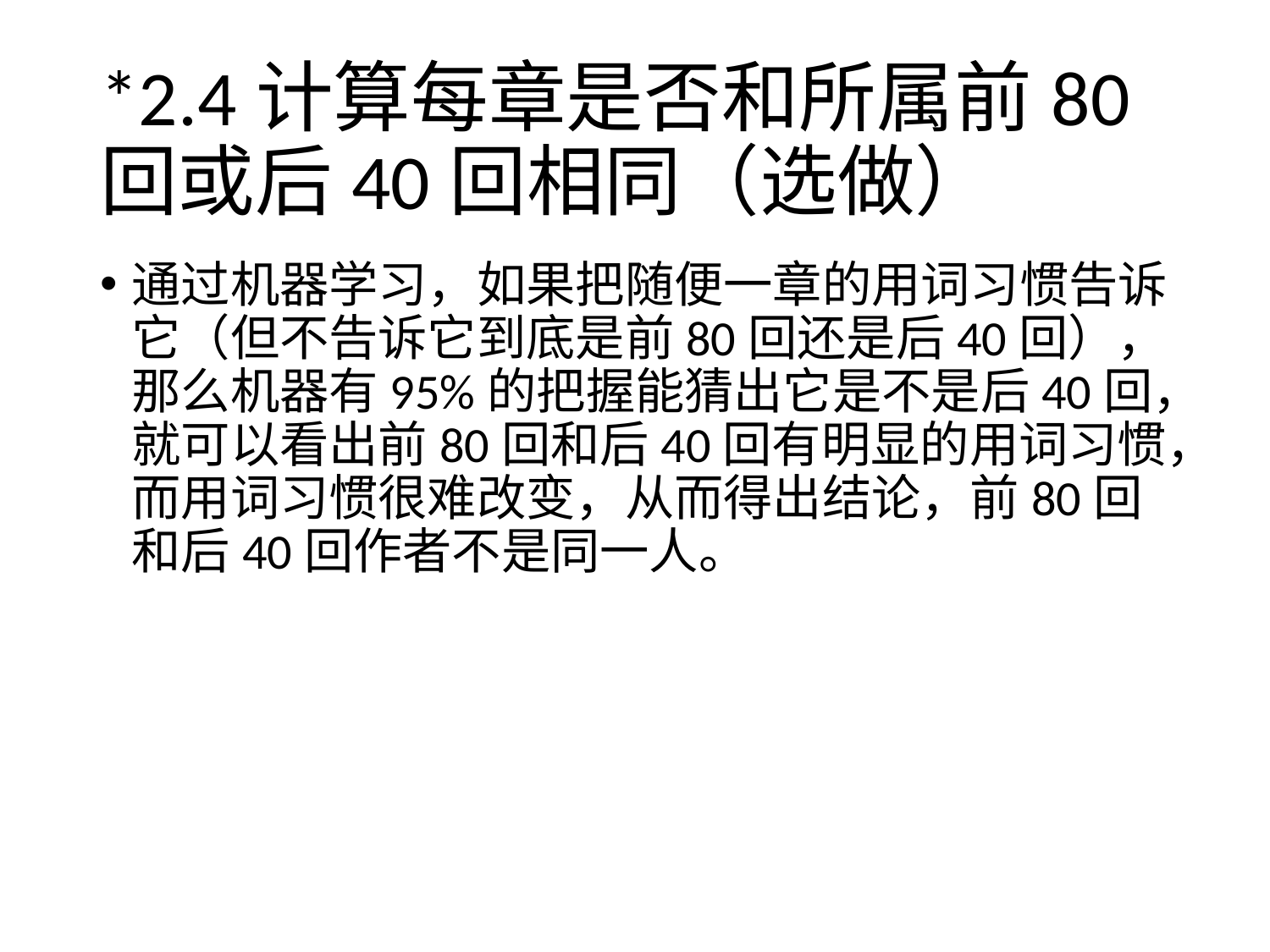

# *2.4计算每章是否和所属前80回或后40回相同（选做）
通过机器学习，如果把随便一章的用词习惯告诉它（但不告诉它到底是前80回还是后40回），那么机器有95%的把握能猜出它是不是后40回，就可以看出前80回和后40回有明显的用词习惯，而用词习惯很难改变，从而得出结论，前80回和后40回作者不是同一人。